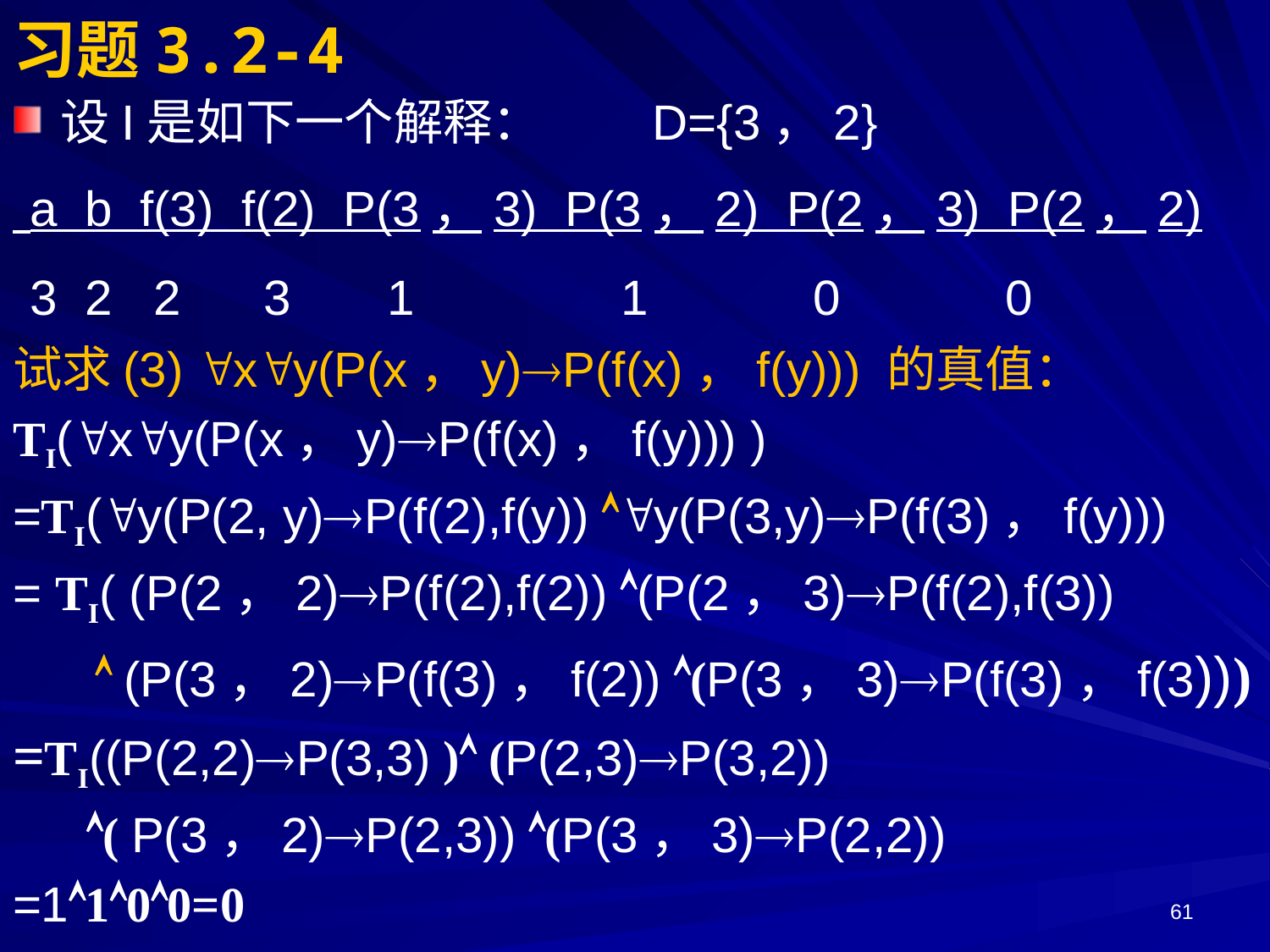

# 习题3.2-4
设I是如下一个解释：         D={3，2}
 a  b  f(3)  f(2)  P(3，3)  P(3，2)  P(2，3)  P(2，2)
 3  2   2      3       1               1            0            0
试求(3) ∀x∀y(P(x，y)→P(f(x)，f(y))) 的真值：
TI(∀x∀y(P(x，y)→P(f(x)，f(y))) )
=TI(∀y(P(2, y)→P(f(2),f(y)) ∧∀y(P(3,y)→P(f(3)，f(y)))
= TI( (P(2，2)→P(f(2),f(2)) ∧(P(2，3)→P(f(2),f(3))
      ∧ (P(3，2)→P(f(3)，f(2)) ∧(P(3，3)→P(f(3)，f(3)))
=TI((P(2,2)→P(3,3) )∧ (P(2,3)→P(3,2))
      ∧( P(3，2)→P(2,3)) ∧(P(3，3)→P(2,2))
=1∧1∧0∧0=0
61